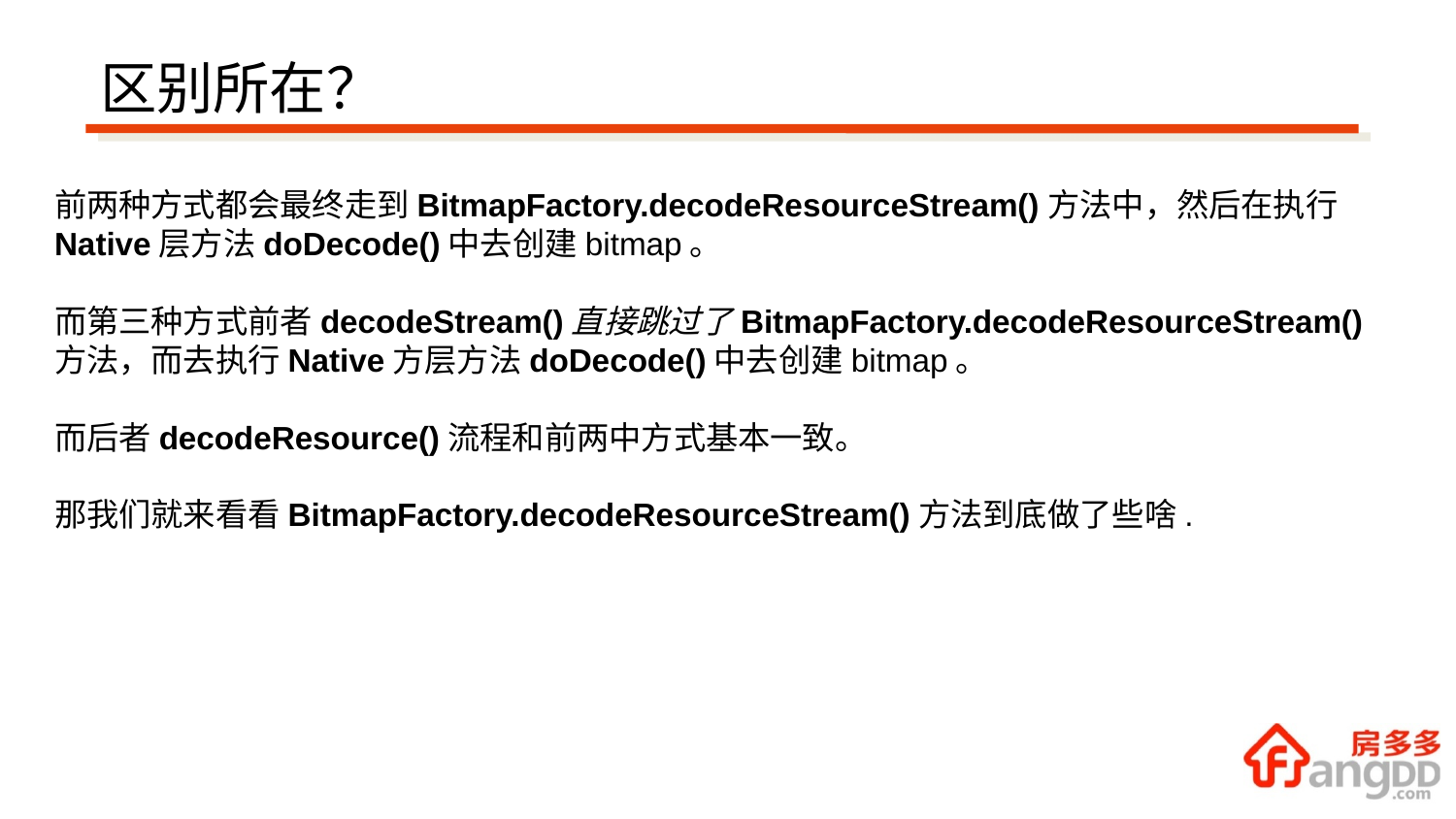

区别所在？

前两种方式都会最终走到BitmapFactory.decodeResourceStream()方法中，然后在执行Native层方法doDecode()中去创建bitmap。

而第三种方式前者decodeStream()直接跳过了BitmapFactory.decodeResourceStream()方法，而去执行Native方层方法doDecode()中去创建bitmap。

而后者decodeResource()流程和前两中方式基本一致。

那我们就来看看BitmapFactory.decodeResourceStream()方法到底做了些啥.